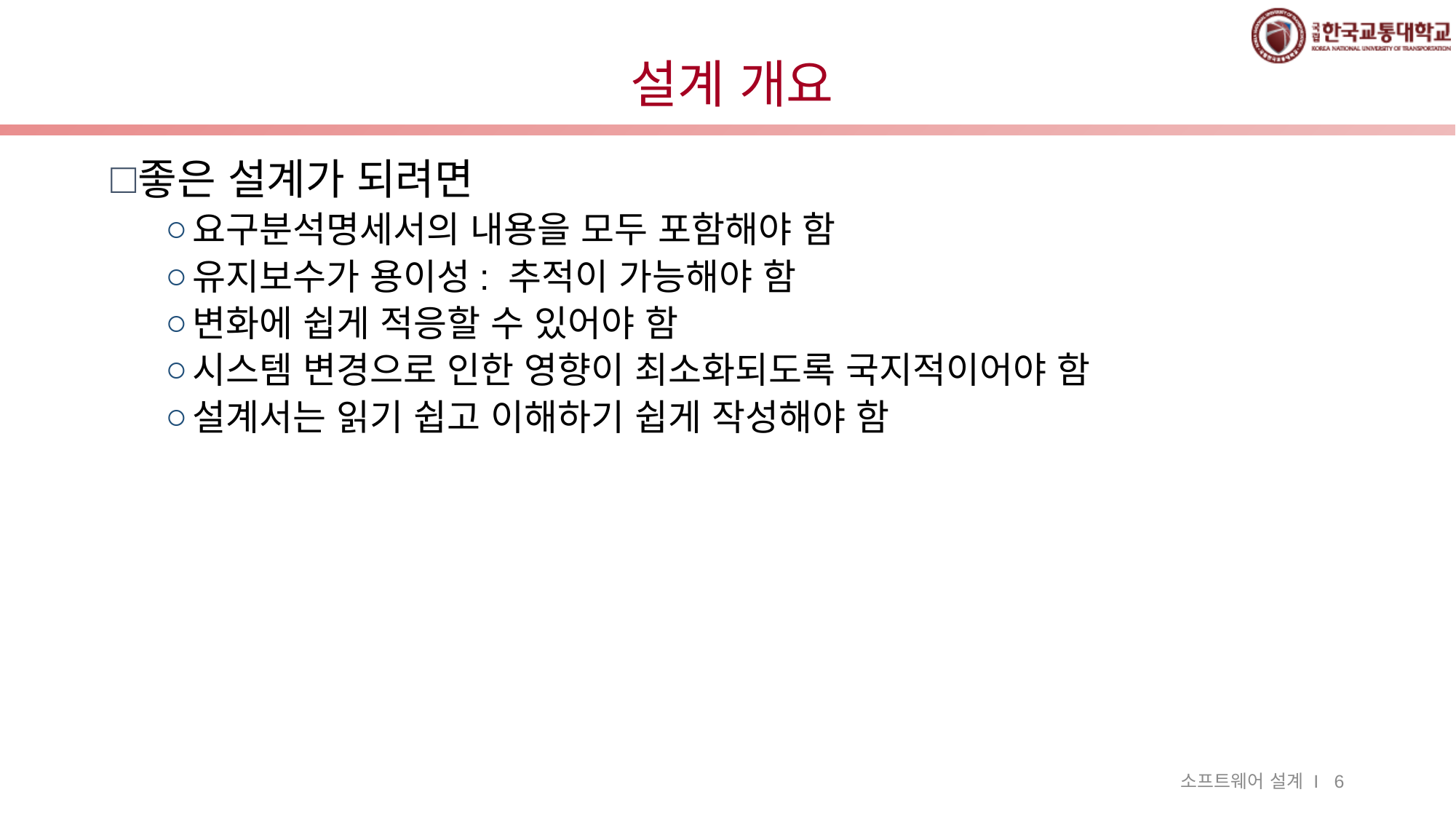

# 설계 개요
좋은 설계가 되려면
요구분석명세서의 내용을 모두 포함해야 함
유지보수가 용이성: 추적이 가능해야 함
변화에 쉽게 적응할 수 있어야 함
시스템 변경으로 인한 영향이 최소화되도록 국지적이어야 함
설계서는 읽기 쉽고 이해하기 쉽게 작성해야 함

소프트웨어 설계 I   6